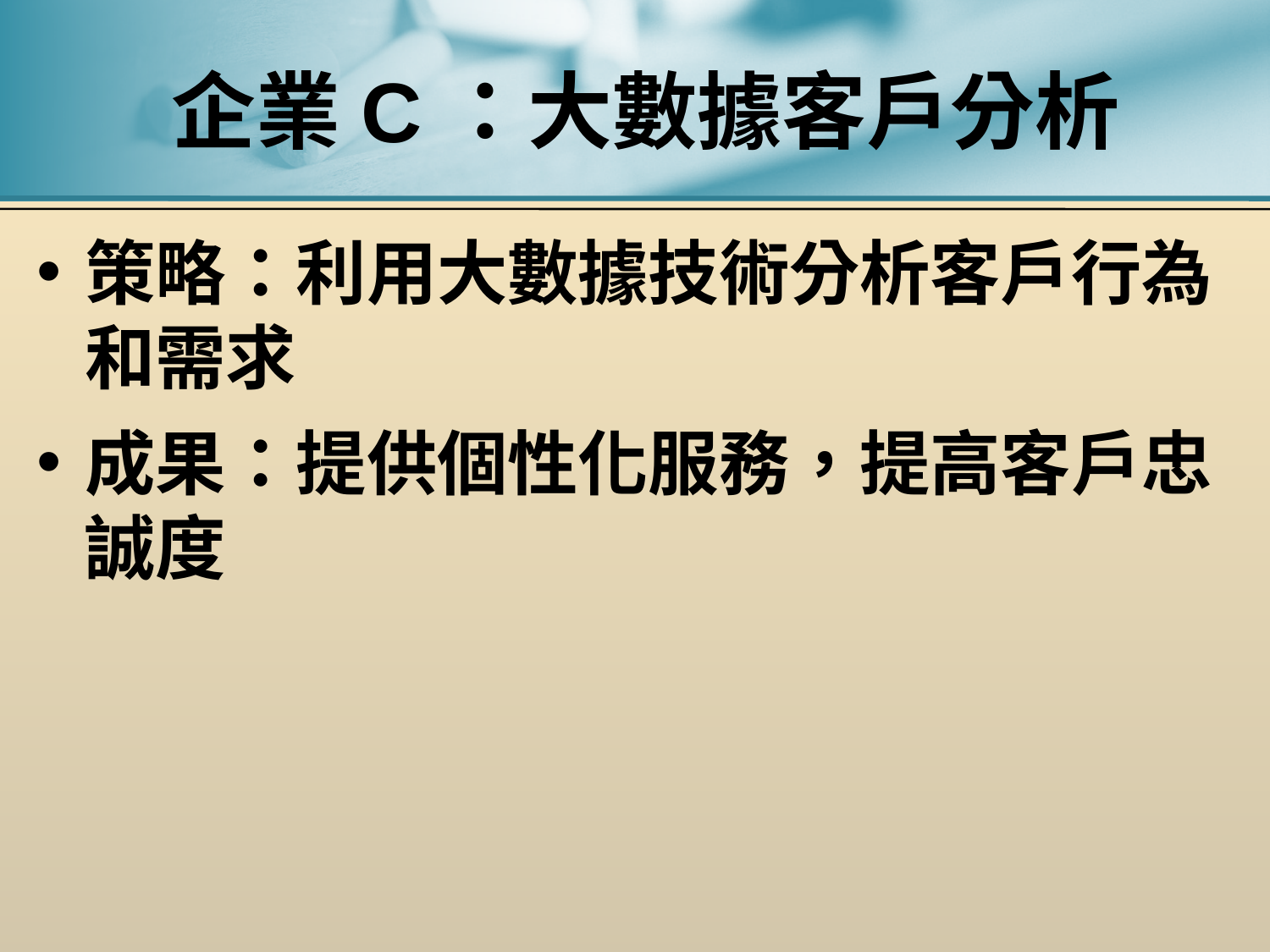

# 企業C：大數據客戶分析
策略：利用大數據技術分析客戶行為和需求
成果：提供個性化服務，提高客戶忠誠度